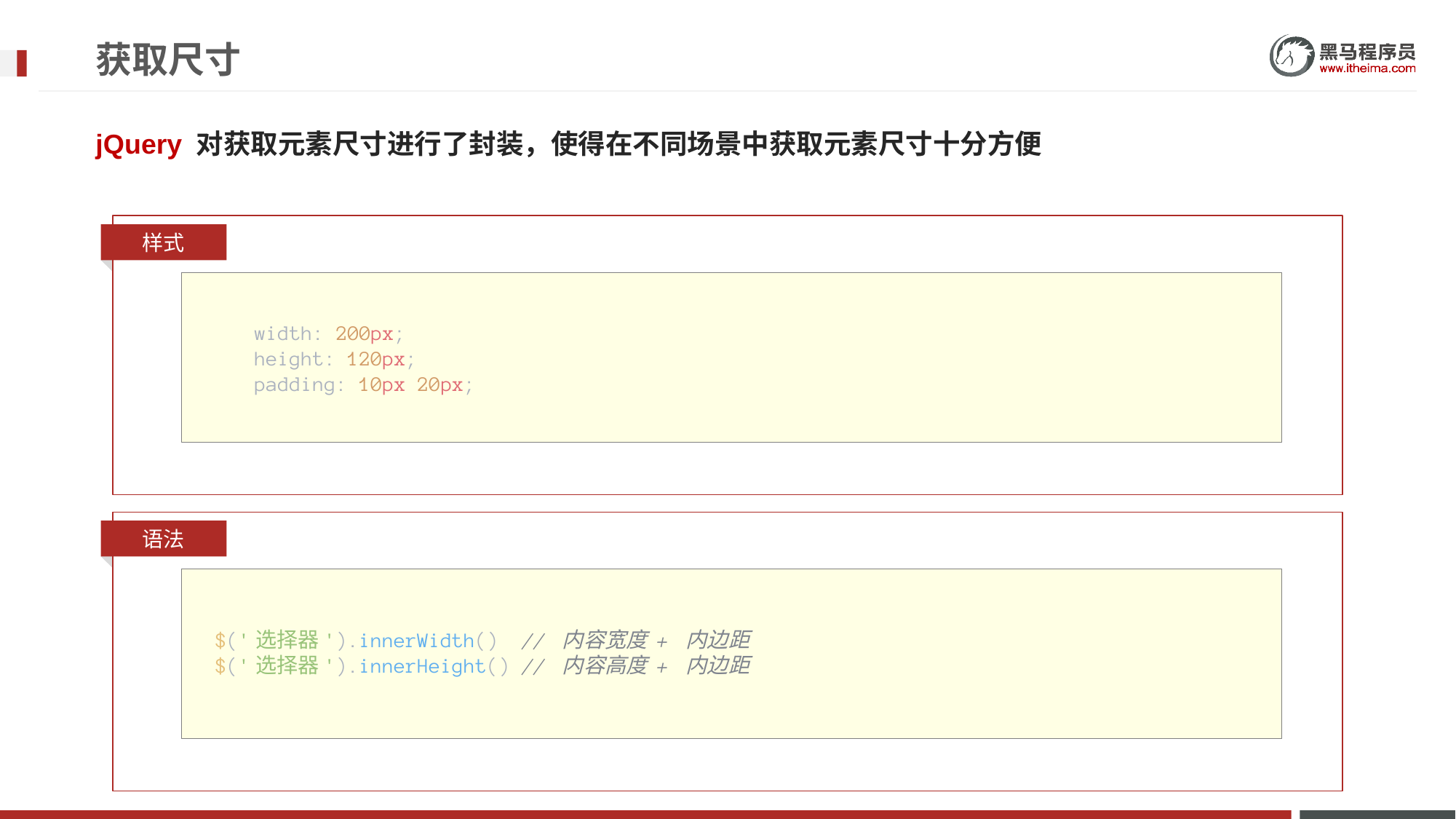

# 获取尺寸
jQuery 对获取元素尺寸进行了封装，使得在不同场景中获取元素尺寸十分方便

样式

        width: 200px;
        height: 120px;
        padding: 10px 20px;

语法

      $('选择器').innerWidth()  // 内容宽度 + 内边距
      $('选择器').innerHeight() // 内容高度 + 内边距